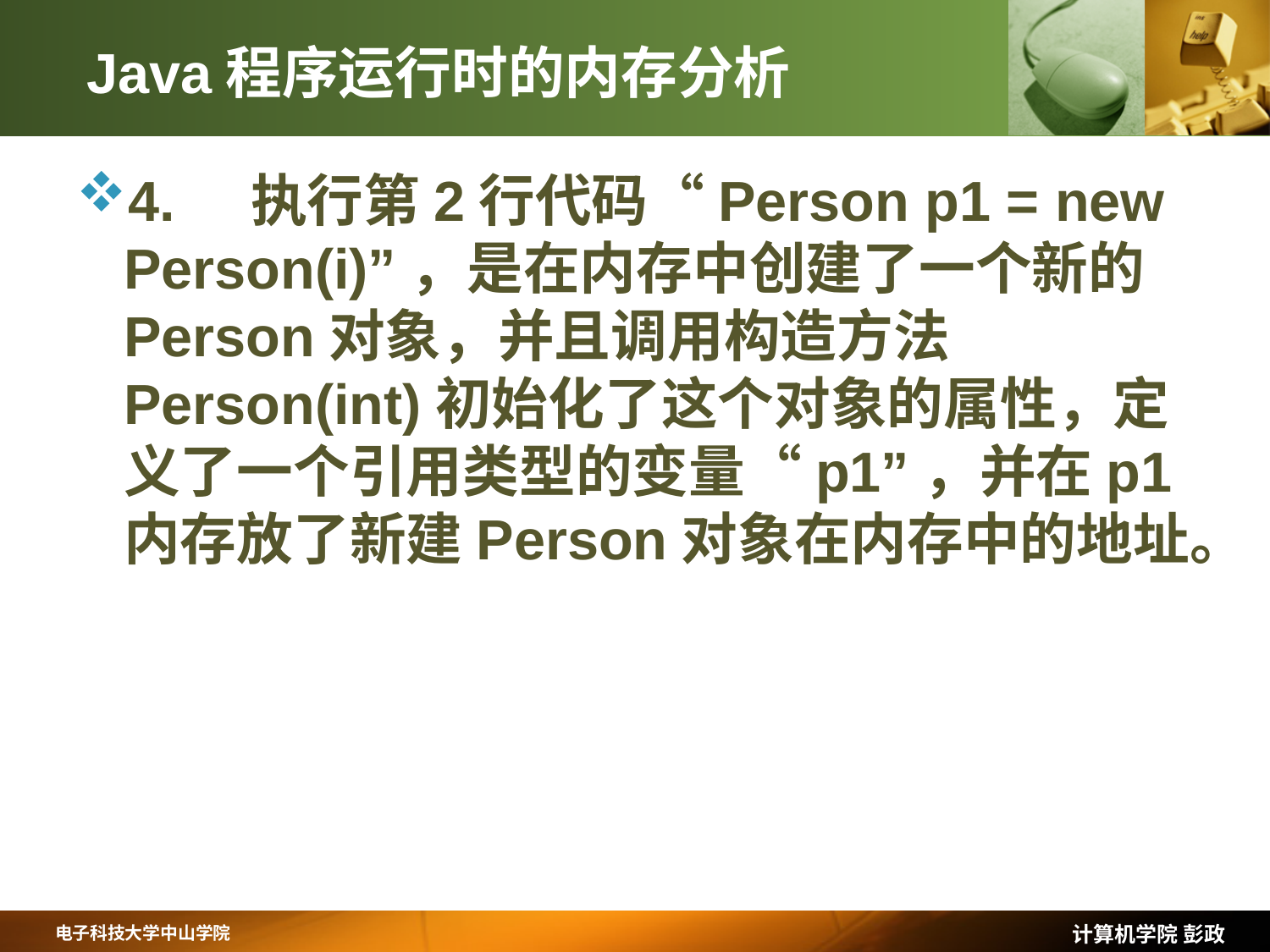

# Java程序运行时的内存分析
4.	执行第2行代码“Person p1 = new Person(i)”，是在内存中创建了一个新的Person对象，并且调用构造方法Person(int)初始化了这个对象的属性，定义了一个引用类型的变量“p1”，并在p1内存放了新建Person对象在内存中的地址。
计算机学院 彭政
电子科技大学中山学院